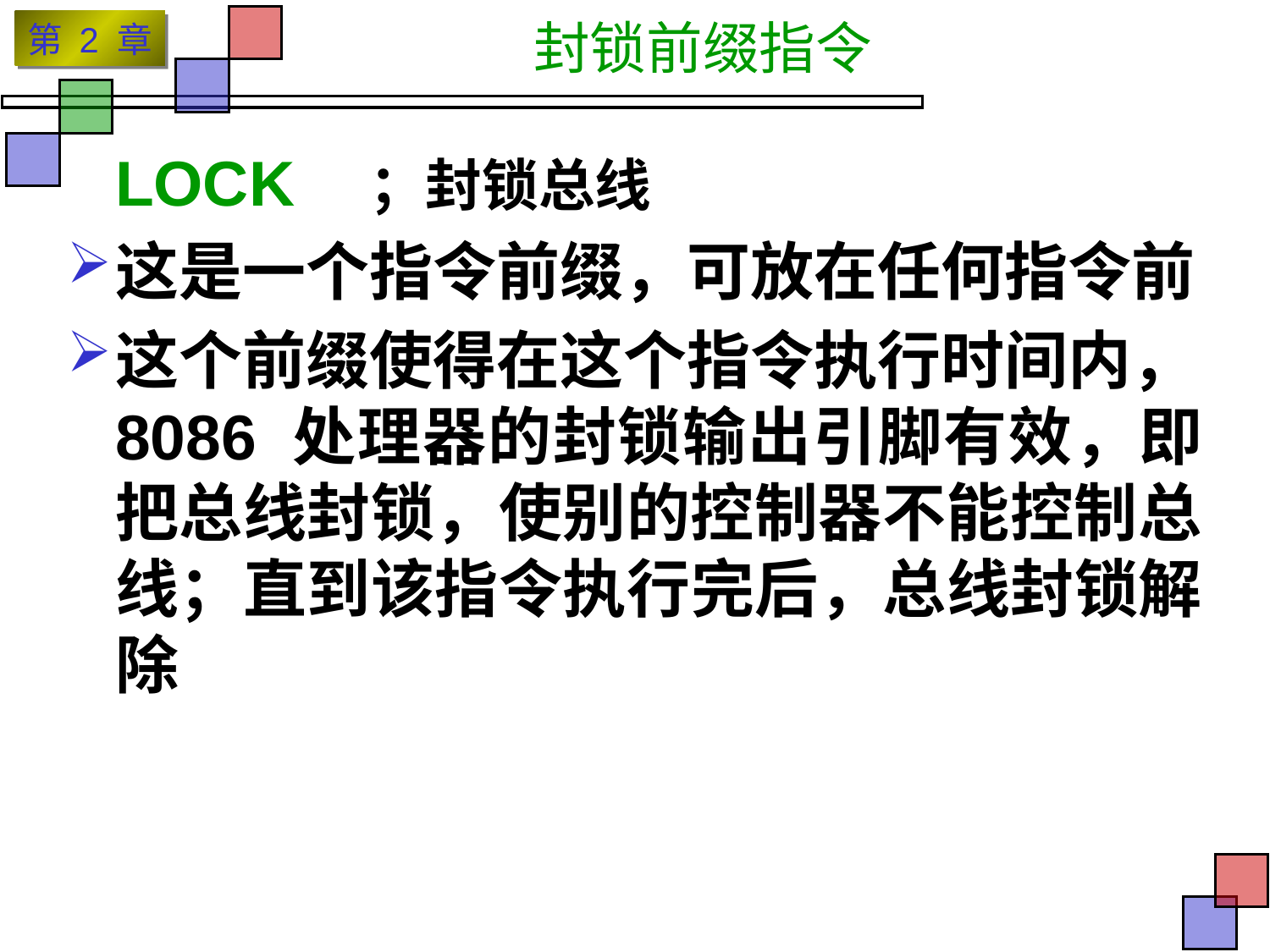

# 封锁前缀指令
	LOCK	；封锁总线
这是一个指令前缀，可放在任何指令前
这个前缀使得在这个指令执行时间内，8086 处理器的封锁输出引脚有效，即把总线封锁，使别的控制器不能控制总线；直到该指令执行完后，总线封锁解除